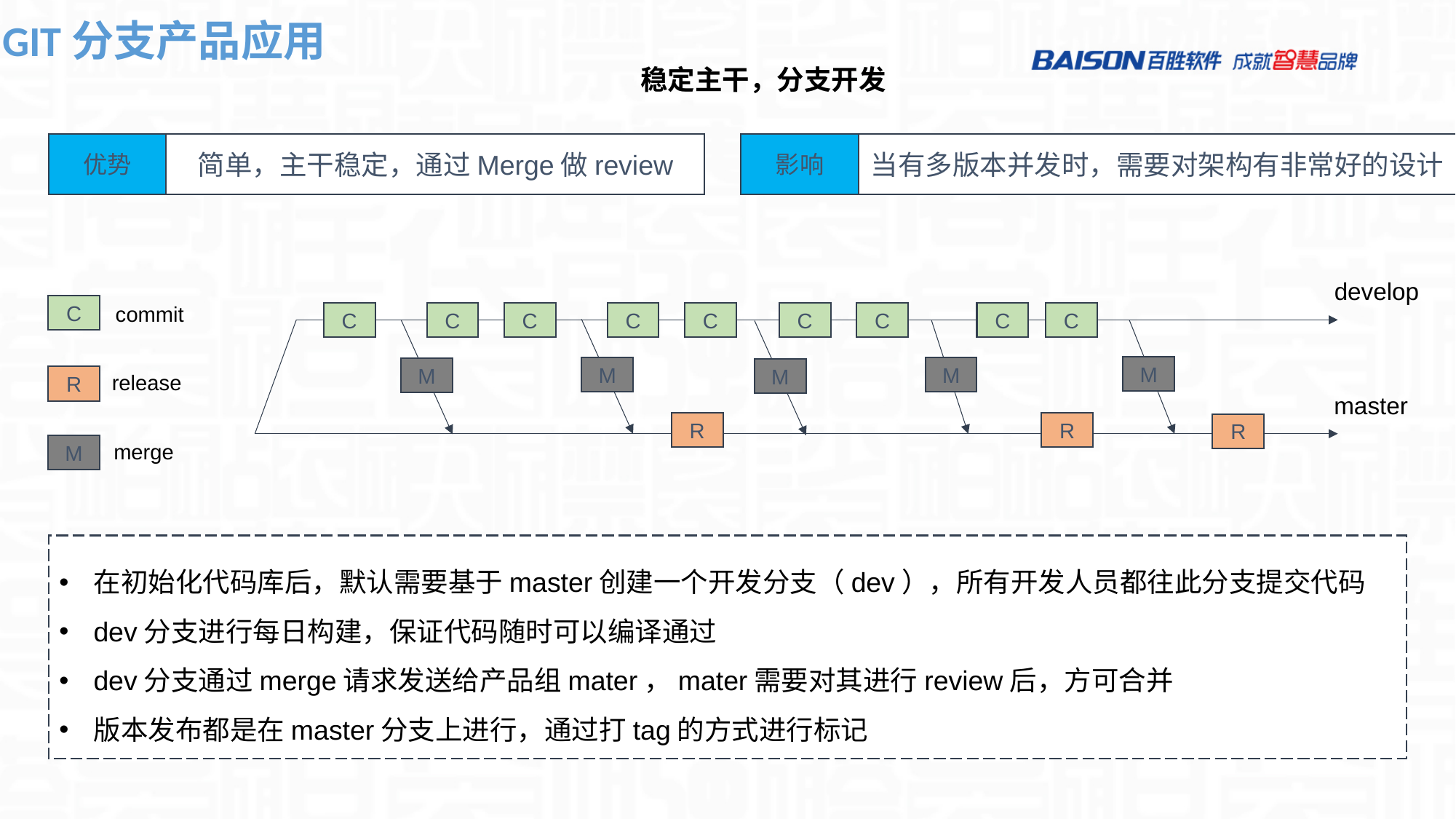

GIT分支产品应用
稳定主干，分支开发
影响
当有多版本并发时，需要对架构有非常好的设计
优势
简单，主干稳定，通过Merge做review
develop
C
commit
C
C
C
C
C
C
C
C
C
M
M
M
M
M
release
R
master
R
R
R
merge
M
在初始化代码库后，默认需要基于master创建一个开发分支（dev），所有开发人员都往此分支提交代码
dev分支进行每日构建，保证代码随时可以编译通过
dev分支通过merge请求发送给产品组mater，mater需要对其进行review后，方可合并
版本发布都是在master分支上进行，通过打tag的方式进行标记